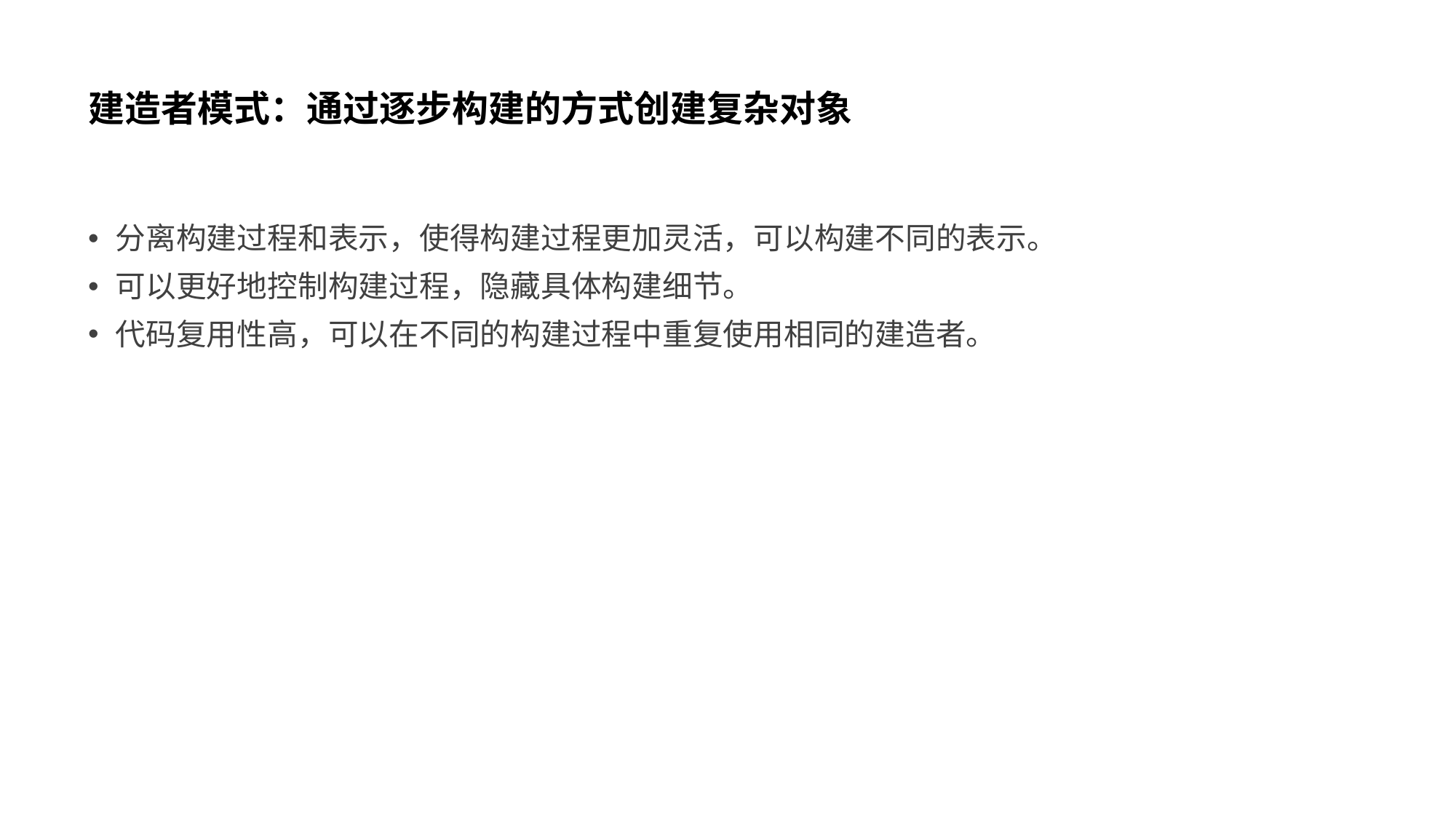

# 建造者模式：通过逐步构建的方式创建复杂对象
分离构建过程和表示，使得构建过程更加灵活，可以构建不同的表示。
可以更好地控制构建过程，隐藏具体构建细节。
代码复用性高，可以在不同的构建过程中重复使用相同的建造者。